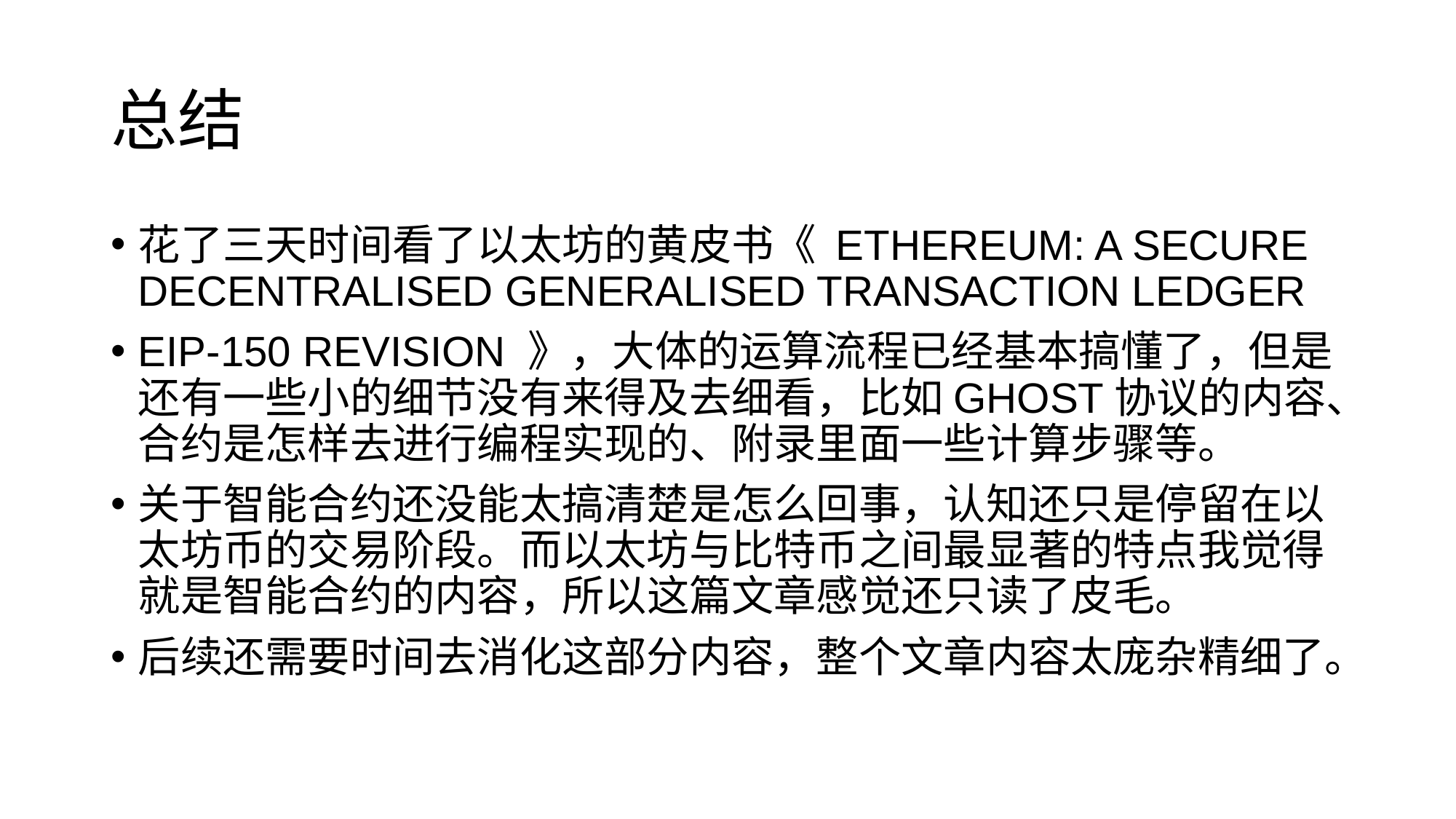

# 总结
花了三天时间看了以太坊的黄皮书《 ETHEREUM: A SECURE DECENTRALISED GENERALISED TRANSACTION LEDGER
EIP-150 REVISION 》，大体的运算流程已经基本搞懂了，但是还有一些小的细节没有来得及去细看，比如GHOST协议的内容、合约是怎样去进行编程实现的、附录里面一些计算步骤等。
关于智能合约还没能太搞清楚是怎么回事，认知还只是停留在以太坊币的交易阶段。而以太坊与比特币之间最显著的特点我觉得就是智能合约的内容，所以这篇文章感觉还只读了皮毛。
后续还需要时间去消化这部分内容，整个文章内容太庞杂精细了。